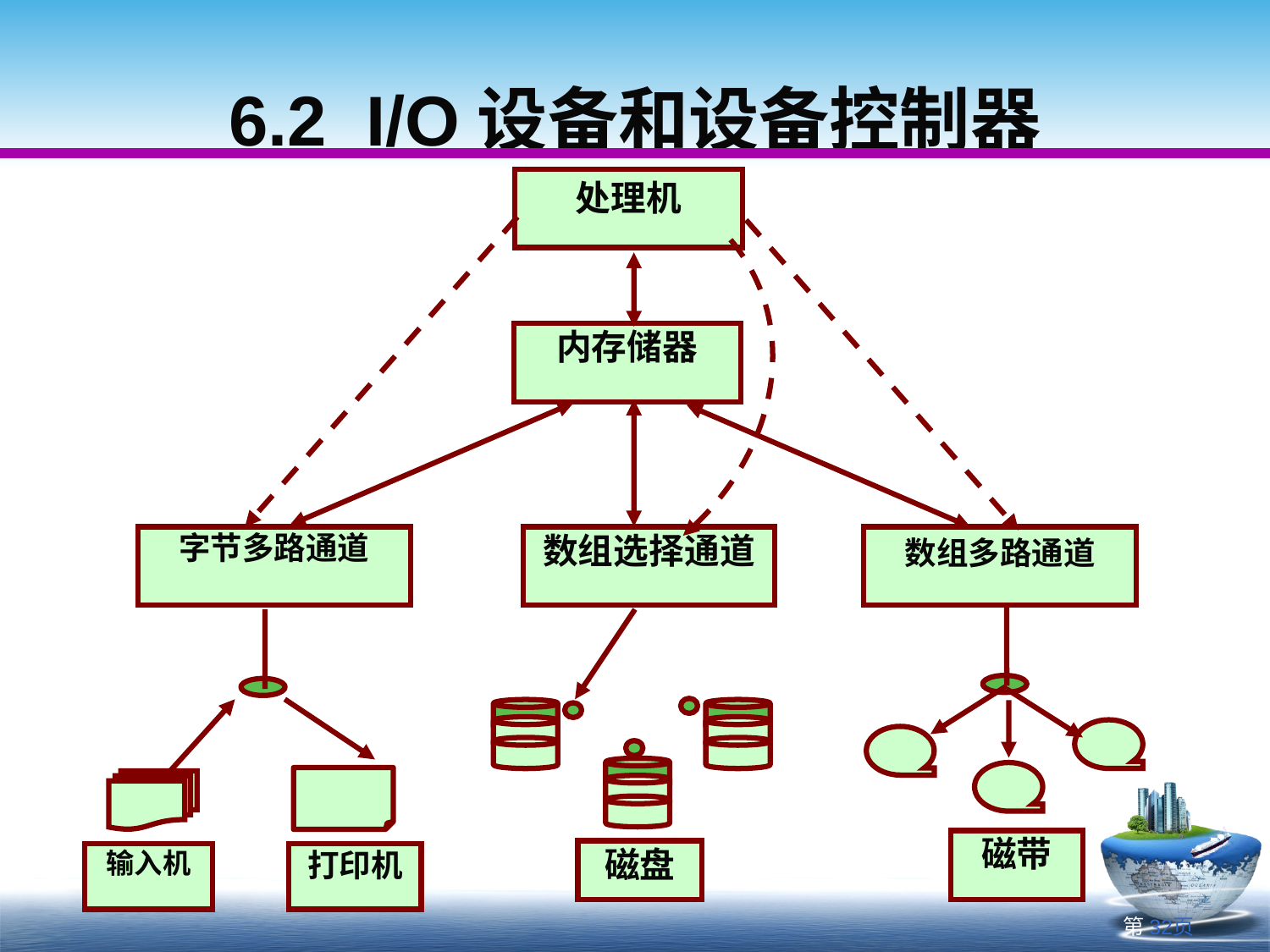

# 6.2  I/O设备和设备控制器

处理机

内存储器

字节多路通道
数组选择通道
数组多路通道

磁带
磁盘
输入机
打印机
第32页